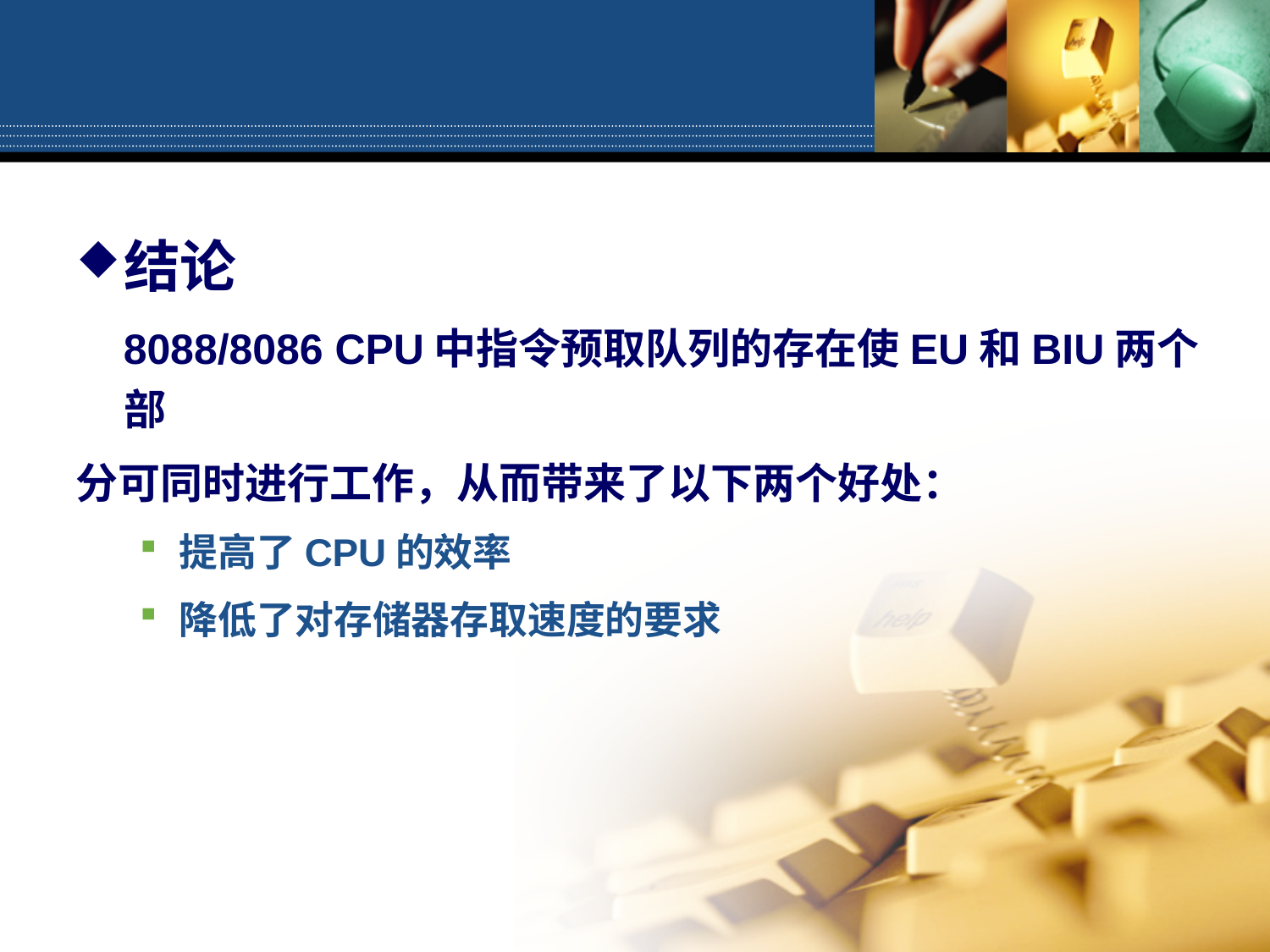

结论
    8088/8086 CPU中指令预取队列的存在使EU和BIU两个部
分可同时进行工作，从而带来了以下两个好处：
提高了CPU的效率
降低了对存储器存取速度的要求